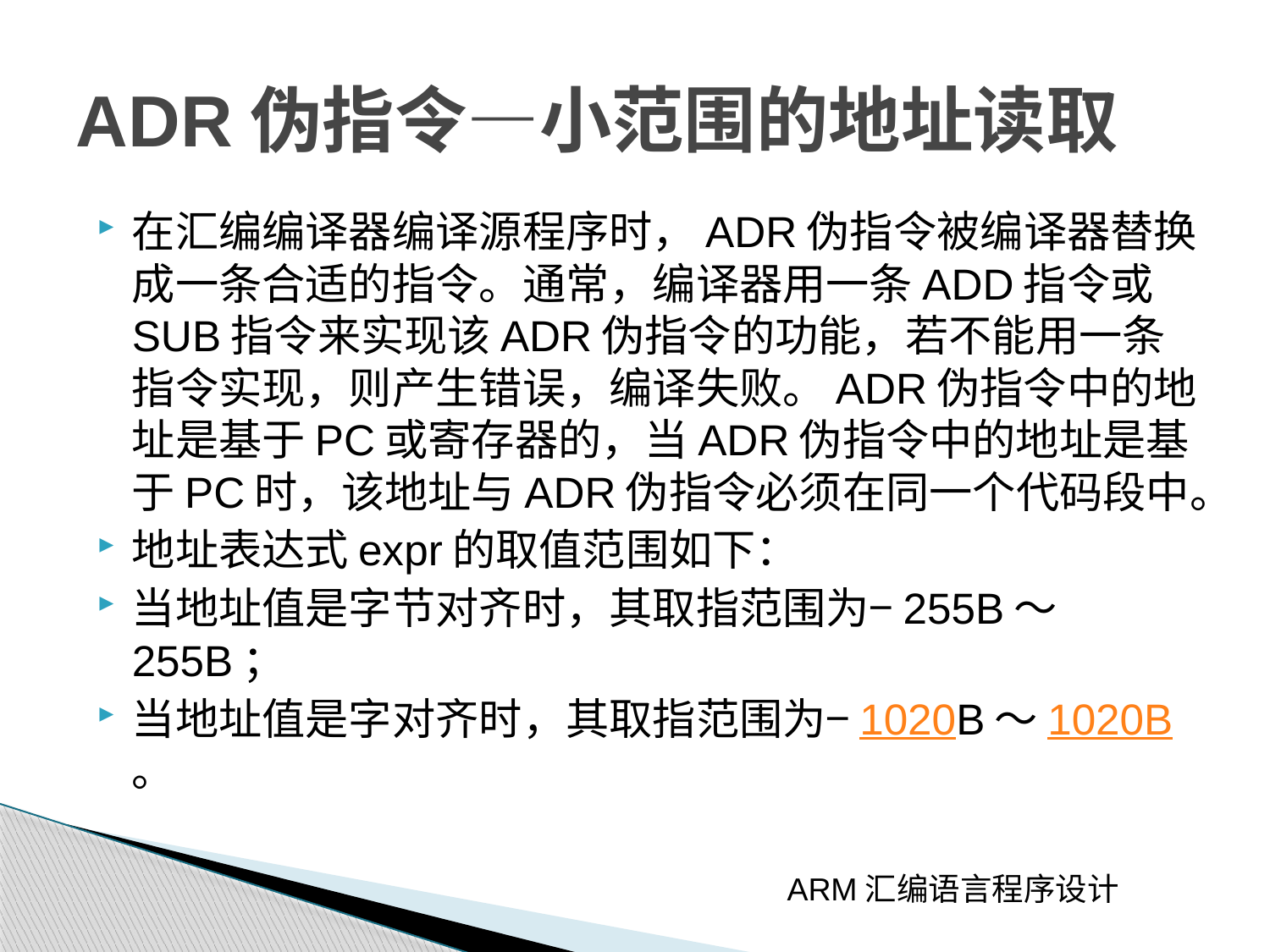

# ADR伪指令—小范围的地址读取
在汇编编译器编译源程序时，ADR伪指令被编译器替换成一条合适的指令。通常，编译器用一条ADD指令或SUB指令来实现该ADR伪指令的功能，若不能用一条指令实现，则产生错误，编译失败。ADR伪指令中的地址是基于PC或寄存器的，当ADR伪指令中的地址是基于PC时，该地址与ADR伪指令必须在同一个代码段中。
地址表达式expr的取值范围如下：
当地址值是字节对齐时，其取指范围为−255B～255B；
当地址值是字对齐时，其取指范围为−1020B～1020B。
         ARM汇编语言程序设计